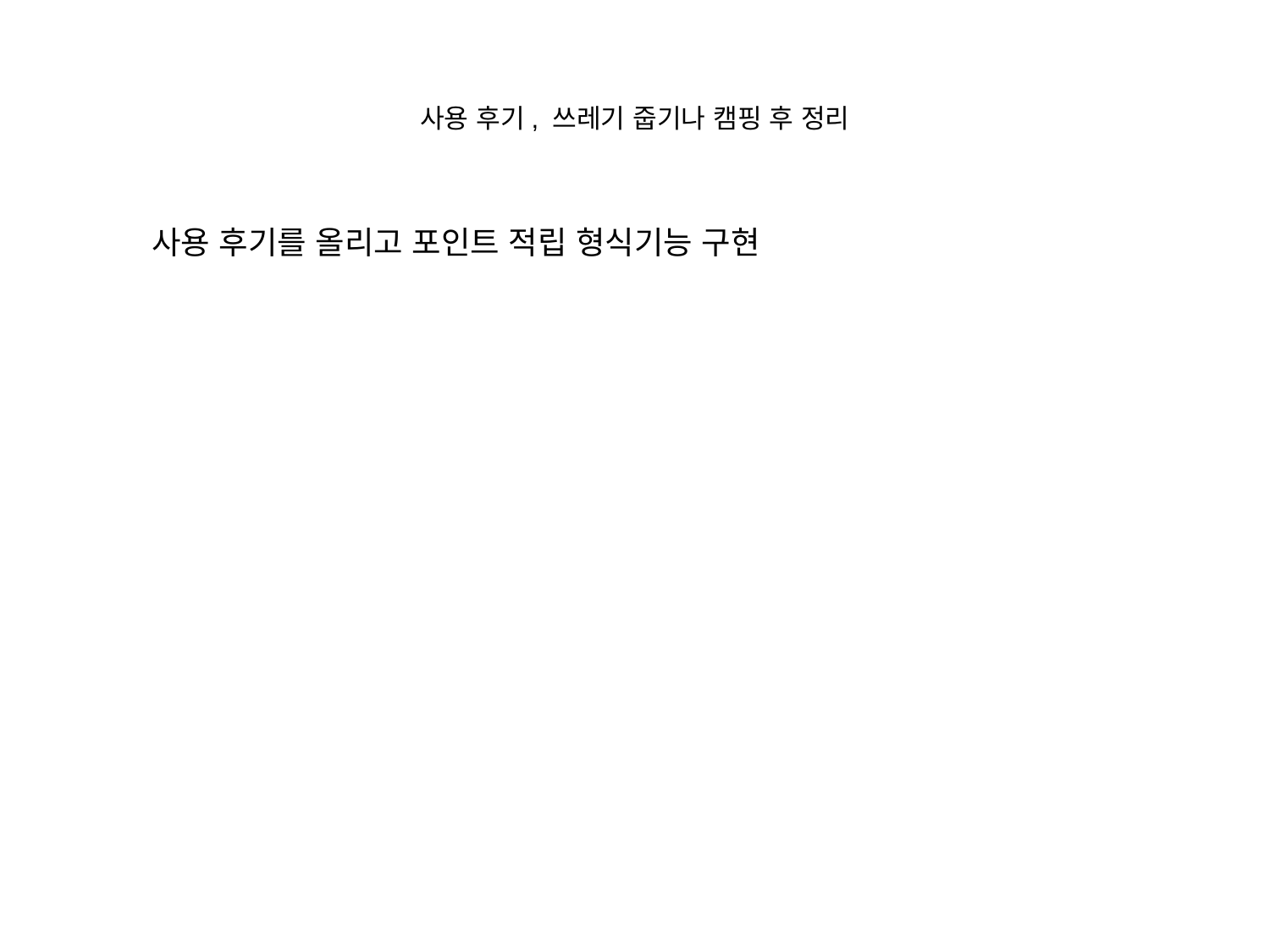

# 사용 후기, 쓰레기 줍기나 캠핑 후 정리
사용 후기를 올리고 포인트 적립 형식기능 구현